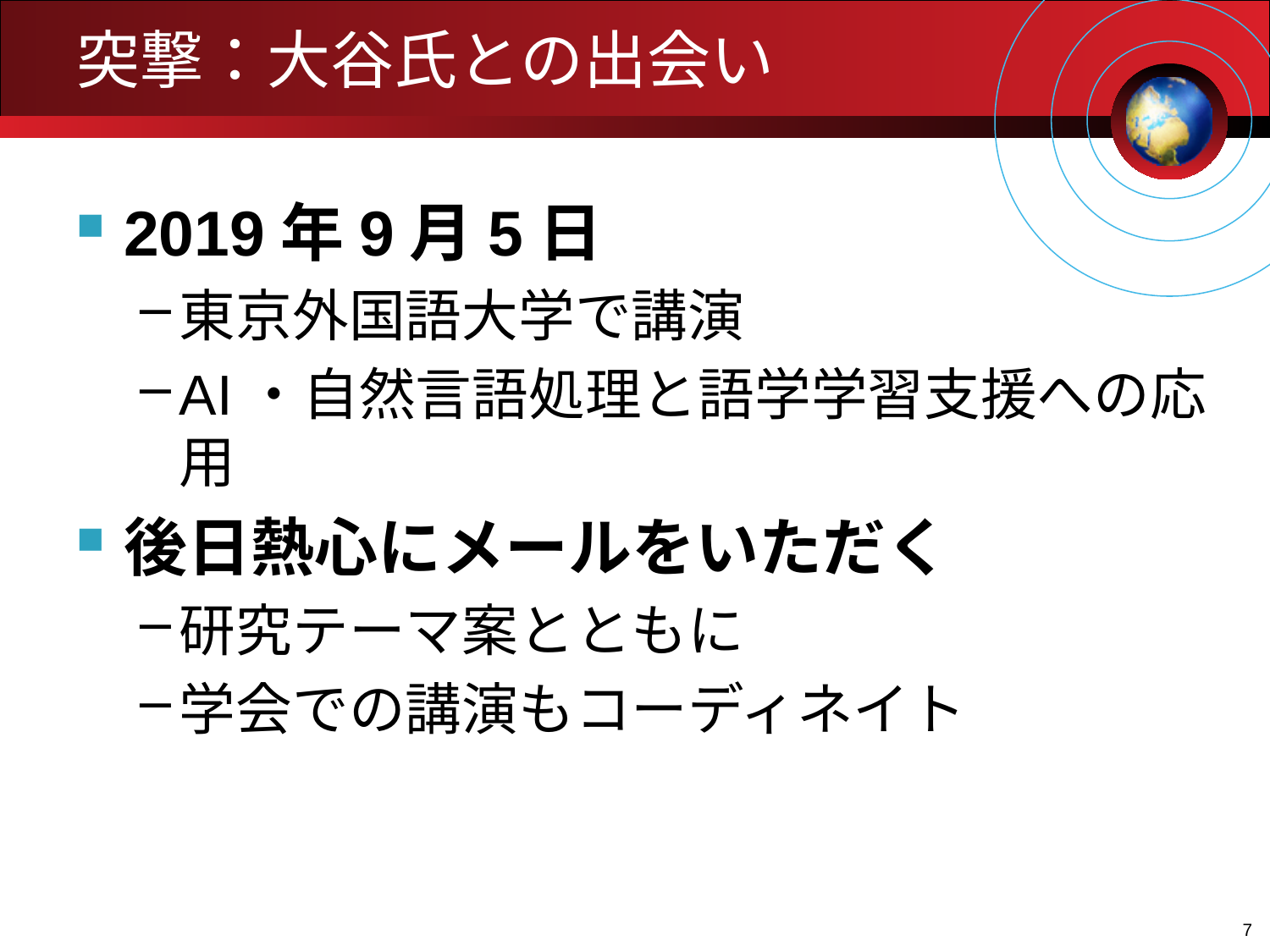

# 突撃：大谷氏との出会い
2019年9月5日
東京外国語大学で講演
AI・自然言語処理と語学学習支援への応用
後日熱心にメールをいただく
研究テーマ案とともに
学会での講演もコーディネイト
7